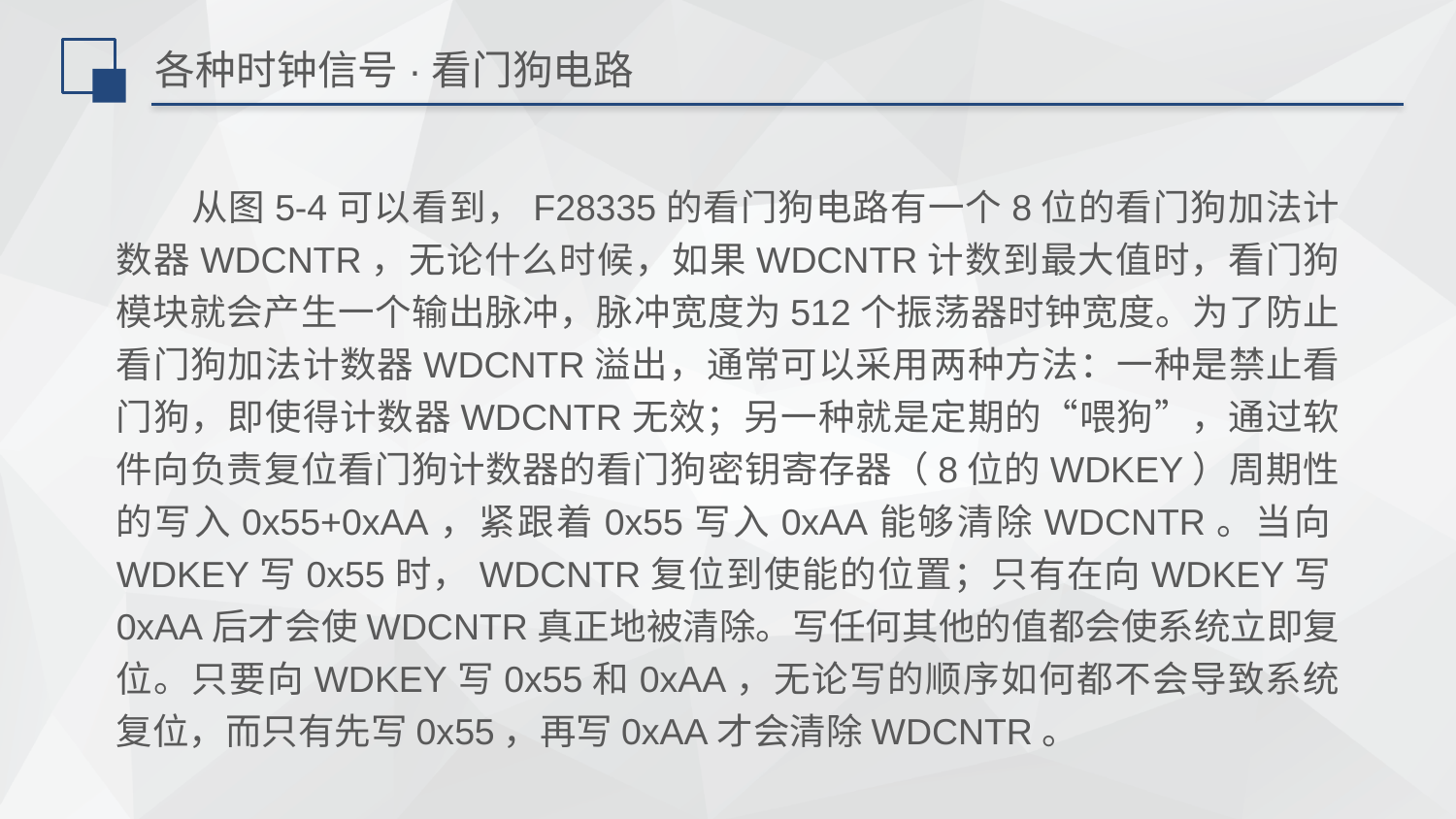

# 各种时钟信号·看门狗电路
       从图5-4可以看到，F28335的看门狗电路有一个8位的看门狗加法计数器WDCNTR，无论什么时候，如果WDCNTR计数到最大值时，看门狗模块就会产生一个输出脉冲，脉冲宽度为512个振荡器时钟宽度。为了防止看门狗加法计数器WDCNTR溢出，通常可以采用两种方法：一种是禁止看门狗，即使得计数器WDCNTR无效；另一种就是定期的“喂狗”，通过软件向负责复位看门狗计数器的看门狗密钥寄存器（8位的WDKEY）周期性的写入0x55+0xAA，紧跟着0x55写入0xAA能够清除WDCNTR。当向WDKEY写0x55时，WDCNTR复位到使能的位置；只有在向WDKEY写0xAA后才会使WDCNTR真正地被清除。写任何其他的值都会使系统立即复位。只要向WDKEY写0x55和0xAA，无论写的顺序如何都不会导致系统复位，而只有先写0x55，再写0xAA才会清除WDCNTR。